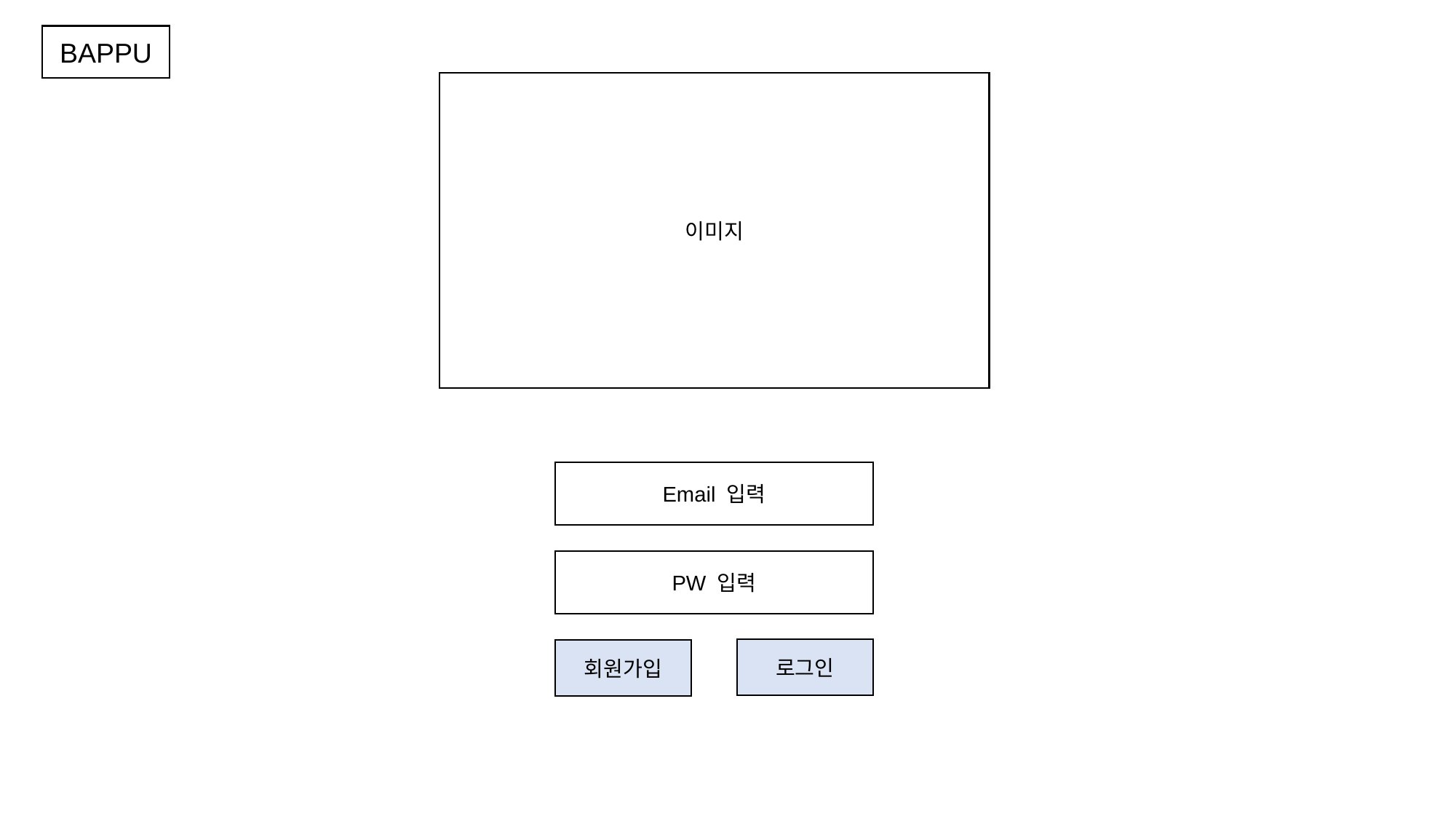

BAPPU
이미지
Email 입력
PW 입력
로그인
회원가입